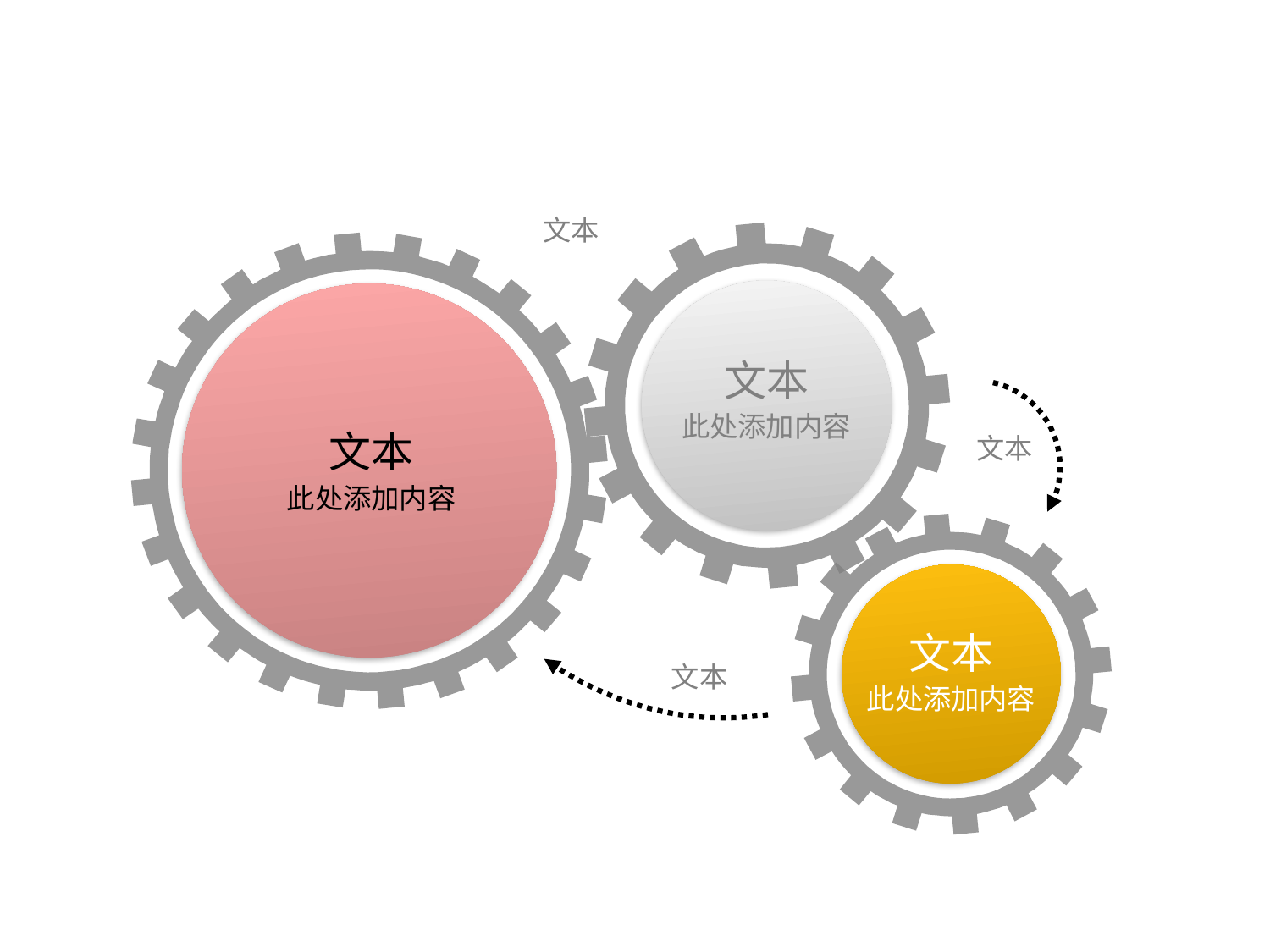

文本

文本

此处添加内容
文本
文本
此处添加内容

文本
文本
此处添加内容